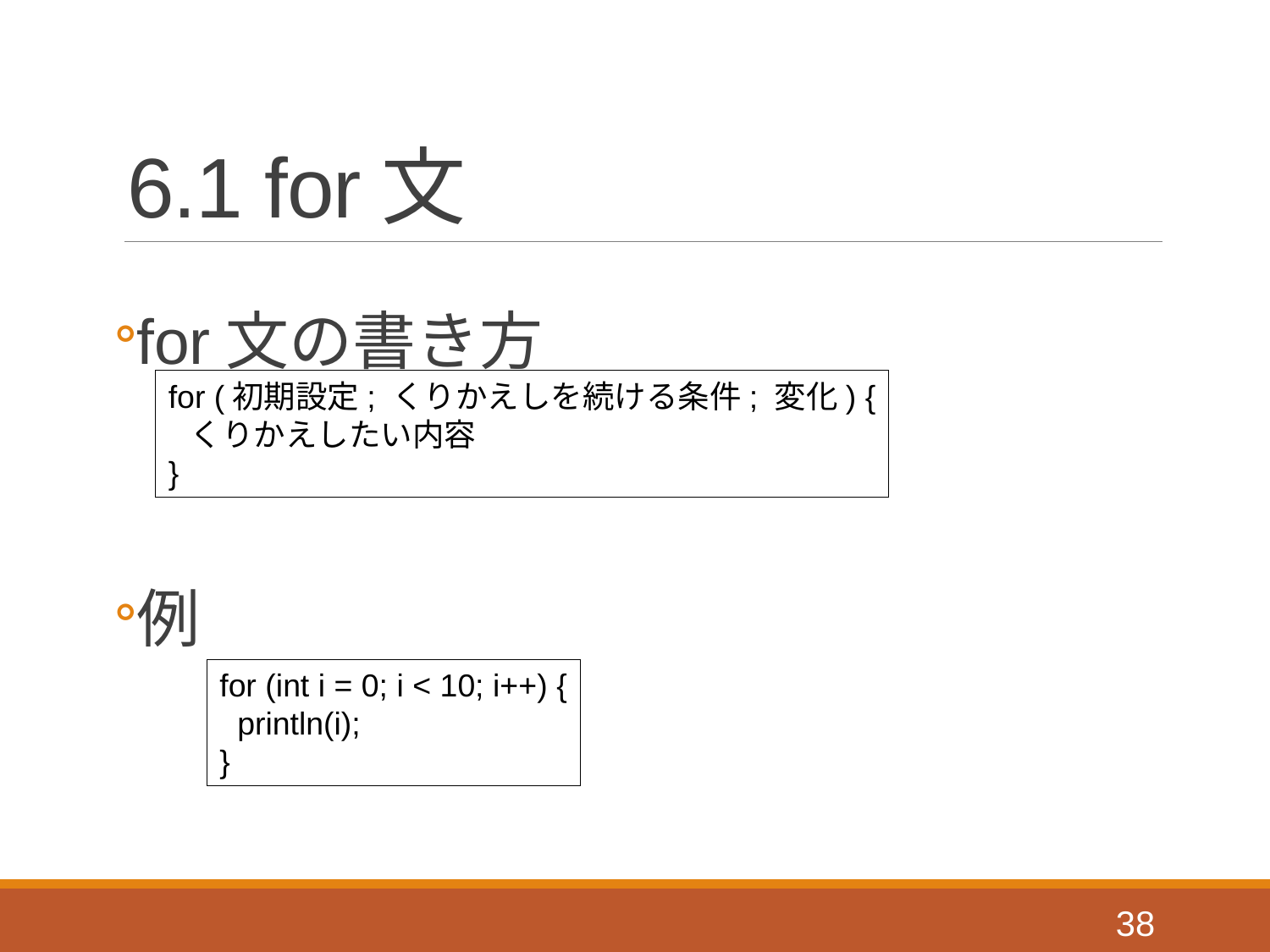

# 6.1 for文
for文の書き方

例
for (初期設定; くりかえしを続ける条件; 変化) {
  くりかえしたい内容
}
for (int i = 0; i < 10; i++) {
  println(i);
}
38